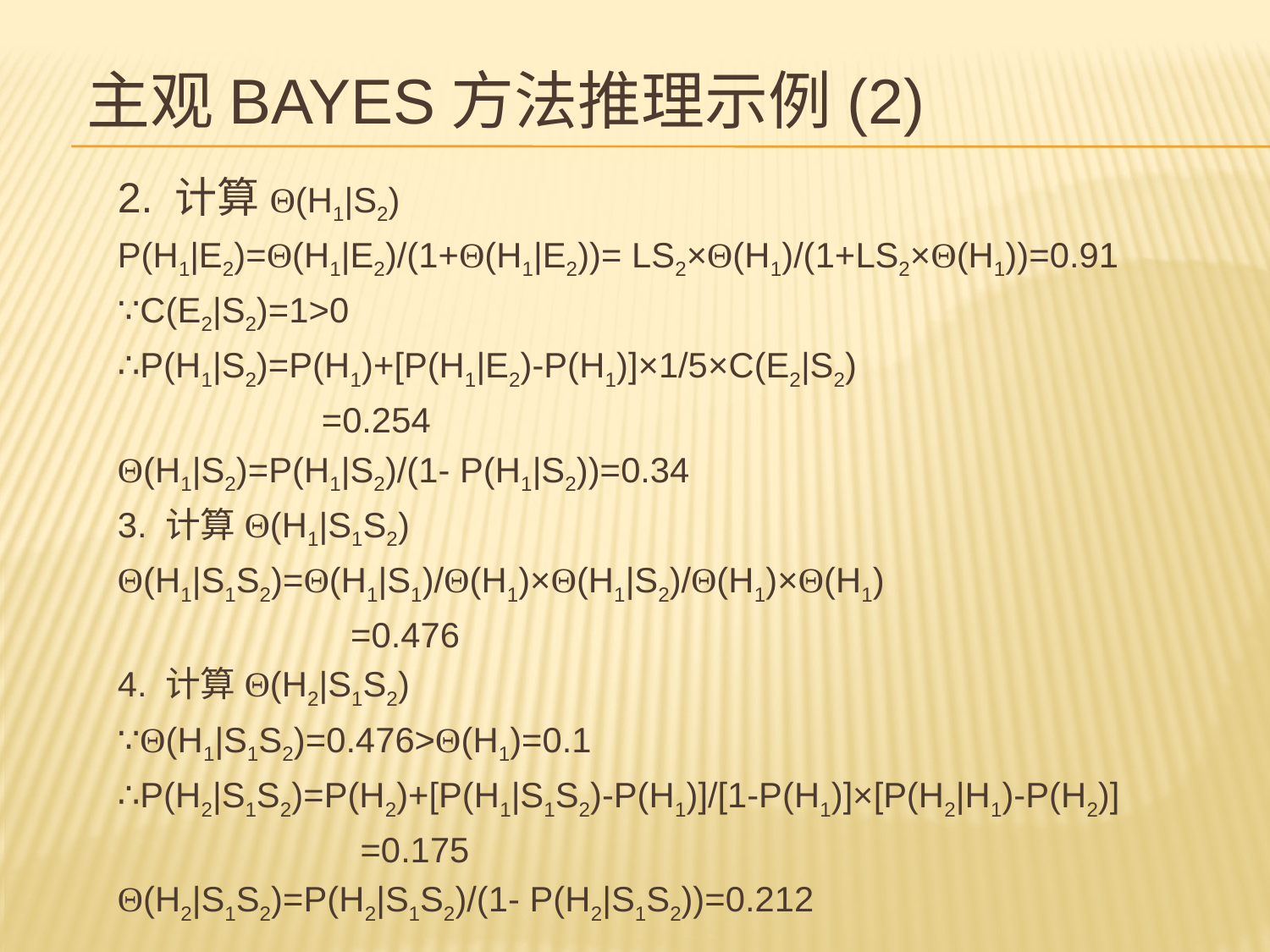

# 主观Bayes方法推理示例(2)
2. 计算Θ(H1|S2)
P(H1|E2)=Θ(H1|E2)/(1+Θ(H1|E2))= LS2×Θ(H1)/(1+LS2×Θ(H1))=0.91
∵C(E2|S2)=1>0
∴P(H1|S2)=P(H1)+[P(H1|E2)-P(H1)]×1/5×C(E2|S2)
		   =0.254
Θ(H1|S2)=P(H1|S2)/(1- P(H1|S2))=0.34
3. 计算Θ(H1|S1S2)
Θ(H1|S1S2)=Θ(H1|S1)/Θ(H1)×Θ(H1|S2)/Θ(H1)×Θ(H1)
		      =0.476
4. 计算Θ(H2|S1S2)
∵Θ(H1|S1S2)=0.476>Θ(H1)=0.1
∴P(H2|S1S2)=P(H2)+[P(H1|S1S2)-P(H1)]/[1-P(H1)]×[P(H2|H1)-P(H2)]
		       =0.175
Θ(H2|S1S2)=P(H2|S1S2)/(1- P(H2|S1S2))=0.212
35